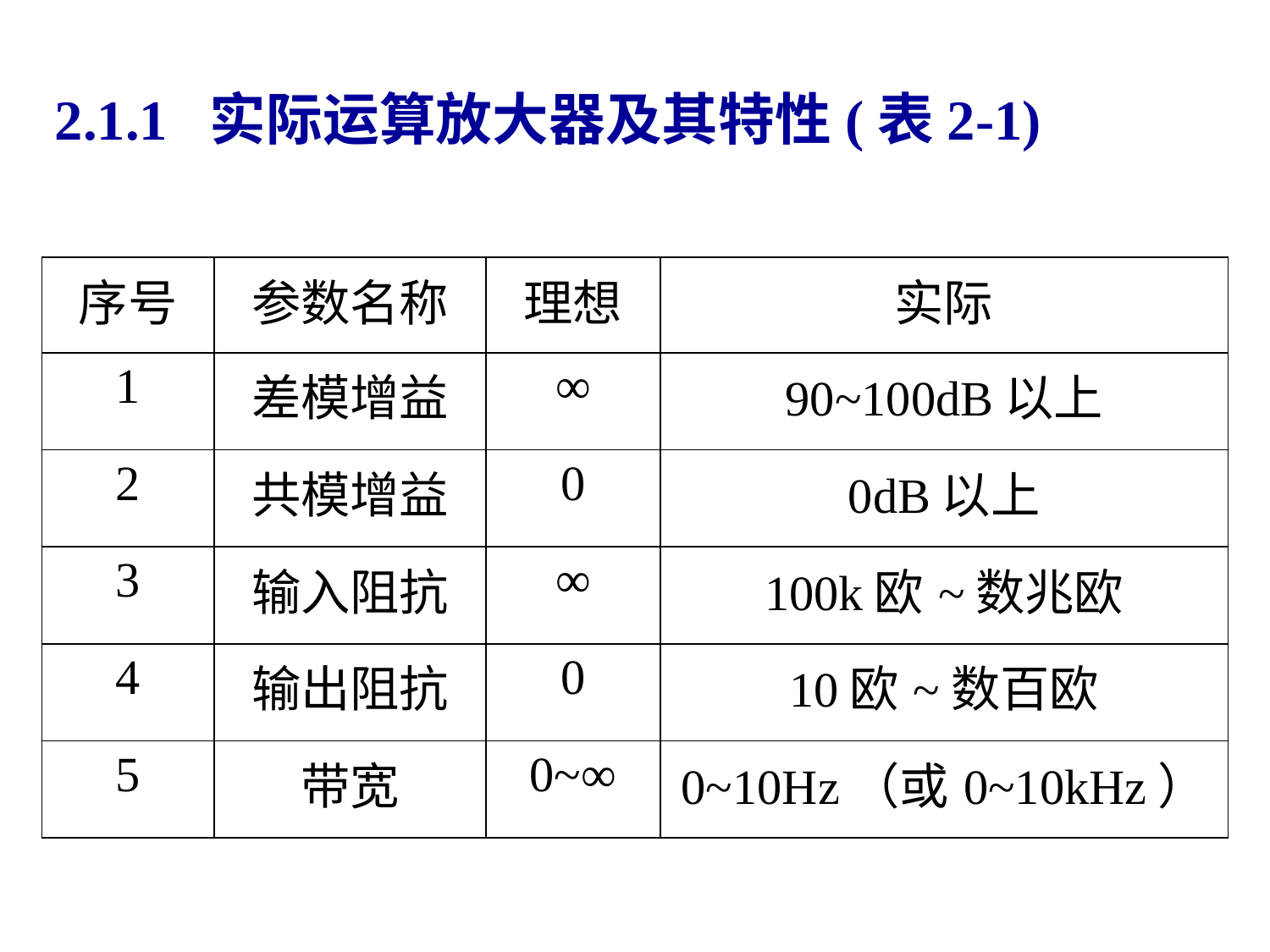

# 2.1.1  实际运算放大器及其特性(表2-1)
| 序号 | 参数名称 | 理想 | 实际 |
| --- | --- | --- | --- |
| 1 | 差模增益 | ∞ | 90~100dB以上 |
| 2 | 共模增益 | 0 | 0dB以上 |
| 3 | 输入阻抗 | ∞ | 100k欧~数兆欧 |
| 4 | 输出阻抗 | 0 | 10欧~数百欧 |
| 5 | 带宽 | 0~∞ | 0~10Hz（或0~10kHz） |